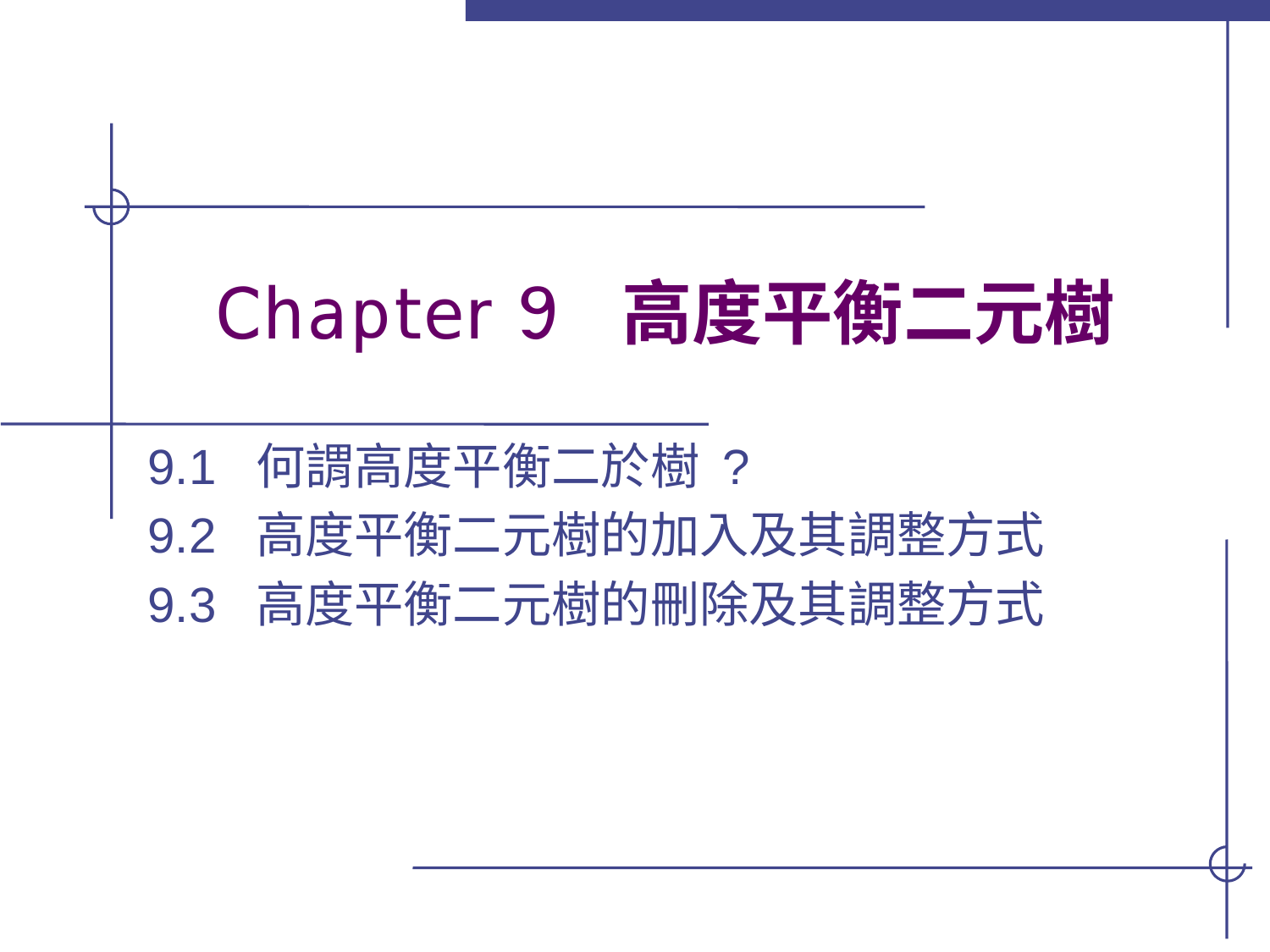

# Chapter 9  高度平衡二元樹
9.1  何謂高度平衡二於樹 ?
9.2  高度平衡二元樹的加入及其調整方式
9.3  高度平衡二元樹的刪除及其調整方式